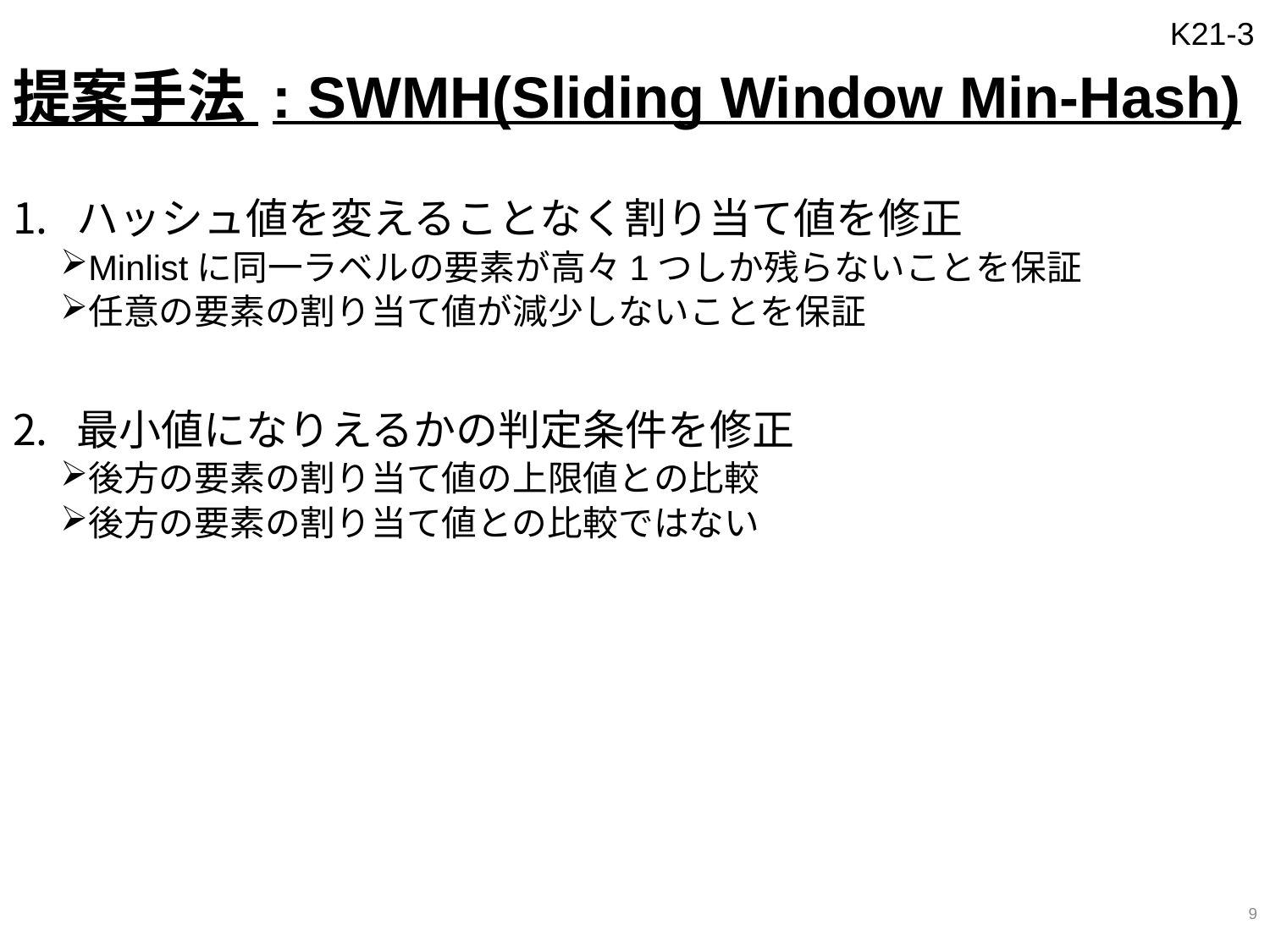

# 提案手法 : SWMH(Sliding Window Min-Hash)
ハッシュ値を変えることなく割り当て値を修正
Minlistに同一ラベルの要素が高々1つしか残らないことを保証
任意の要素の割り当て値が減少しないことを保証

最小値になりえるかの判定条件を修正
後方の要素の割り当て値の上限値との比較
後方の要素の割り当て値との比較ではない
9